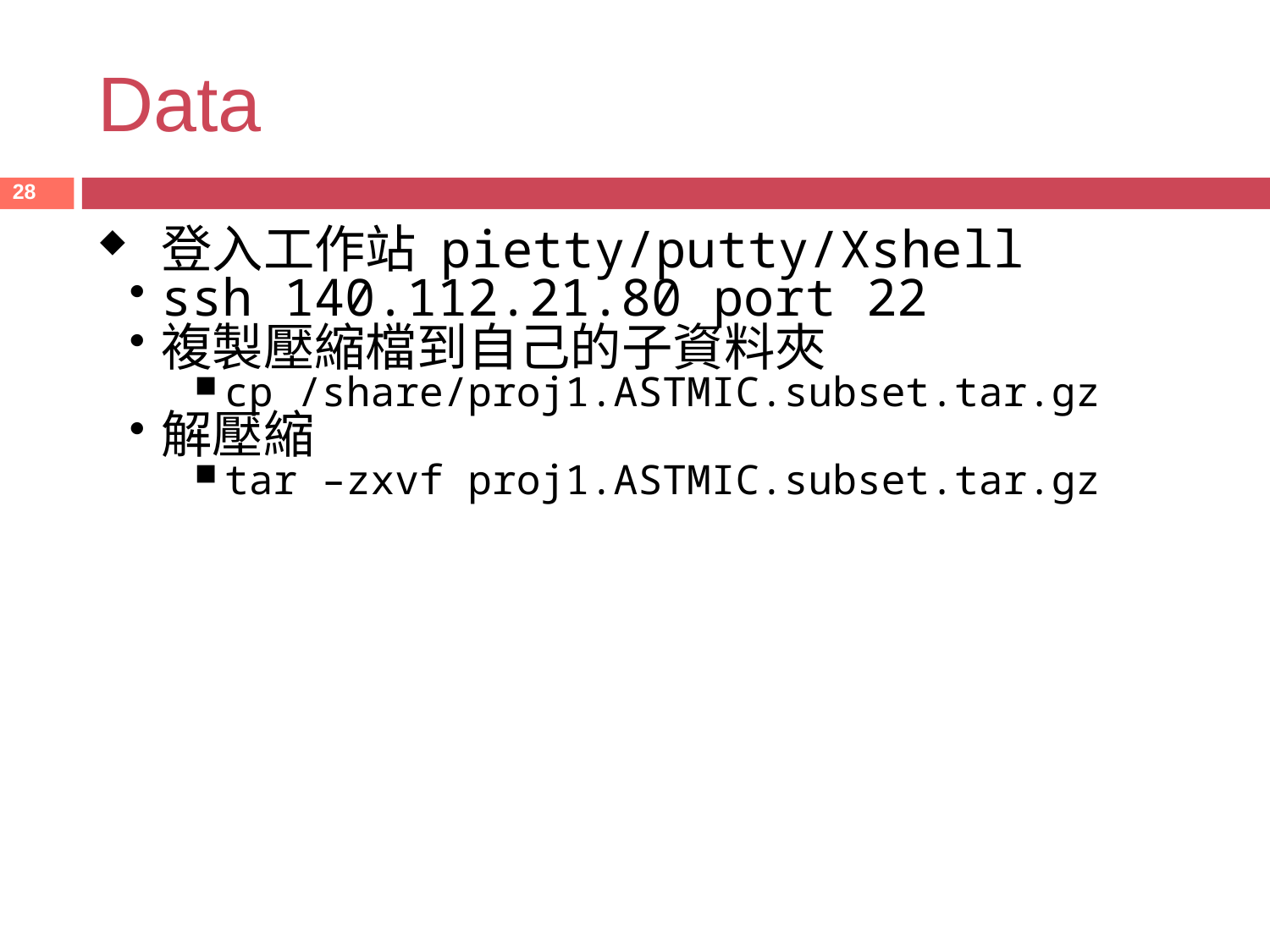

Data
28
登入工作站 pietty/putty/Xshell
ssh 140.112.21.80 port 22
複製壓縮檔到自己的子資料夾
cp /share/proj1.ASTMIC.subset.tar.gz
解壓縮
tar –zxvf proj1.ASTMIC.subset.tar.gz